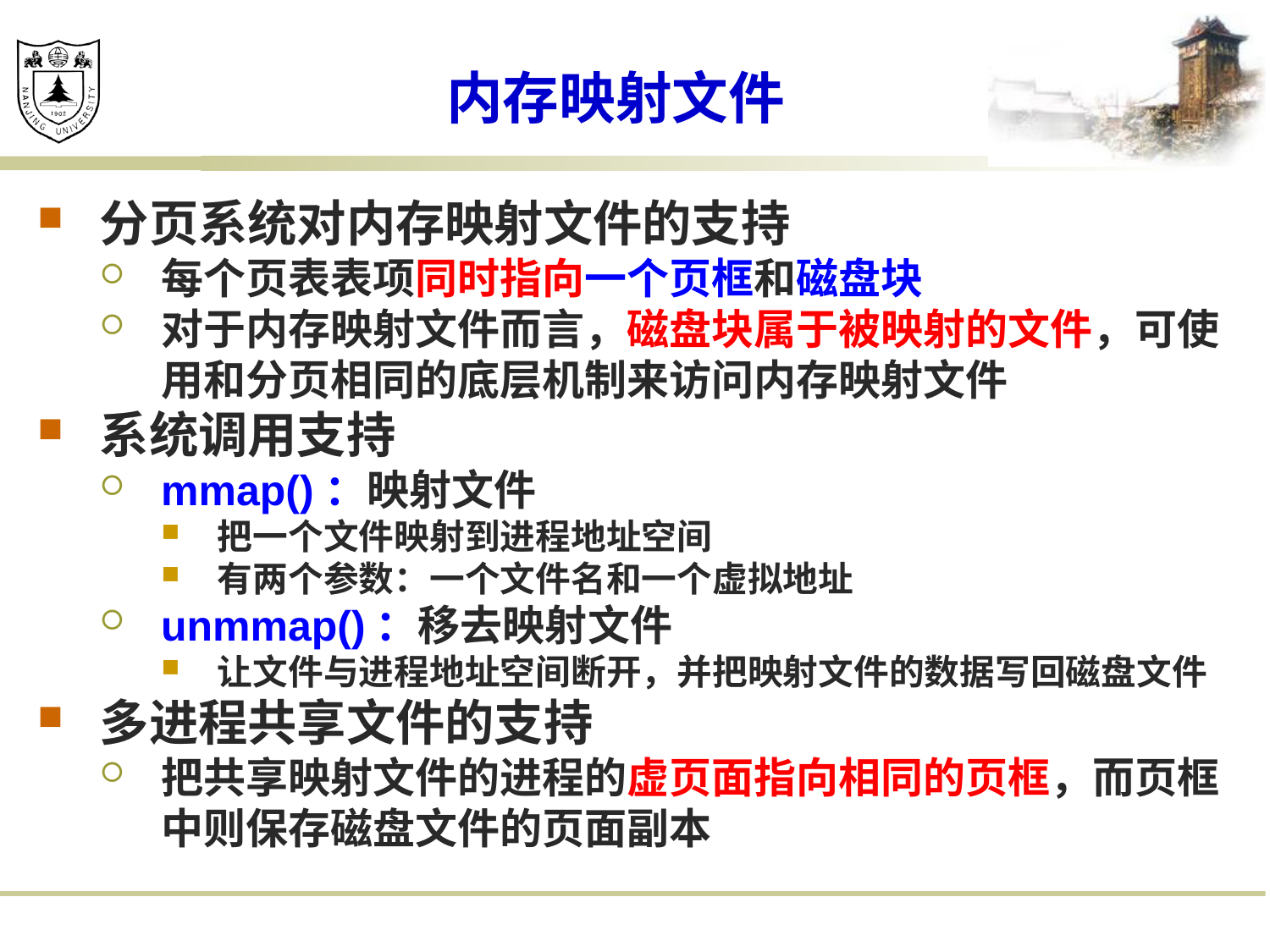

# 内存映射文件
分页系统对内存映射文件的支持
每个页表表项同时指向一个页框和磁盘块
对于内存映射文件而言，磁盘块属于被映射的文件，可使用和分页相同的底层机制来访问内存映射文件
系统调用支持
mmap()：映射文件
把一个文件映射到进程地址空间
有两个参数：一个文件名和一个虚拟地址
unmmap()：移去映射文件
让文件与进程地址空间断开，并把映射文件的数据写回磁盘文件
多进程共享文件的支持
把共享映射文件的进程的虚页面指向相同的页框，而页框中则保存磁盘文件的页面副本

102